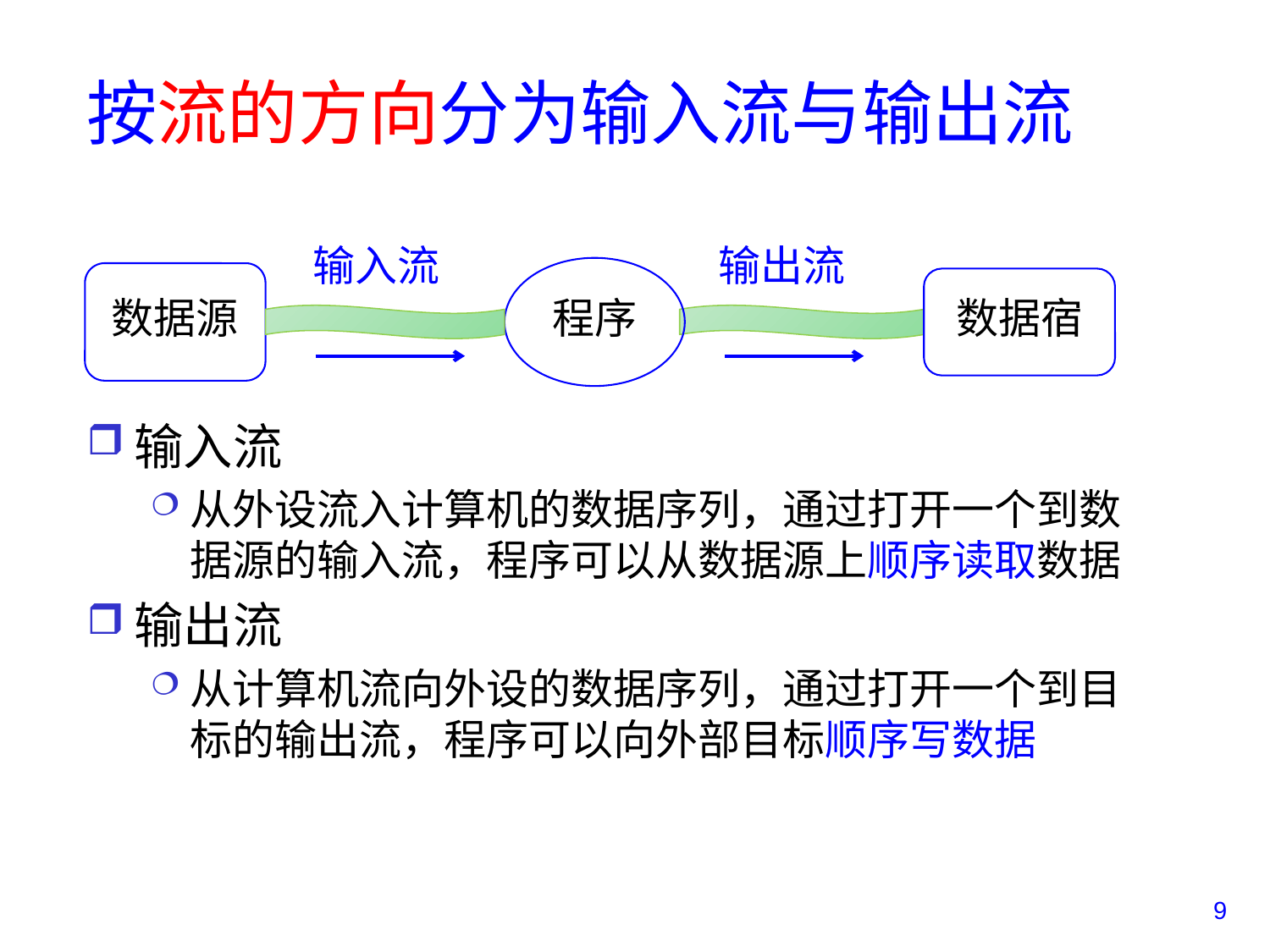

# 按流的方向分为输入流与输出流
输入流
输出流
程序
数据源
数据宿

输入流
从外设流入计算机的数据序列，通过打开一个到数据源的输入流，程序可以从数据源上顺序读取数据
输出流
从计算机流向外设的数据序列，通过打开一个到目标的输出流，程序可以向外部目标顺序写数据

9